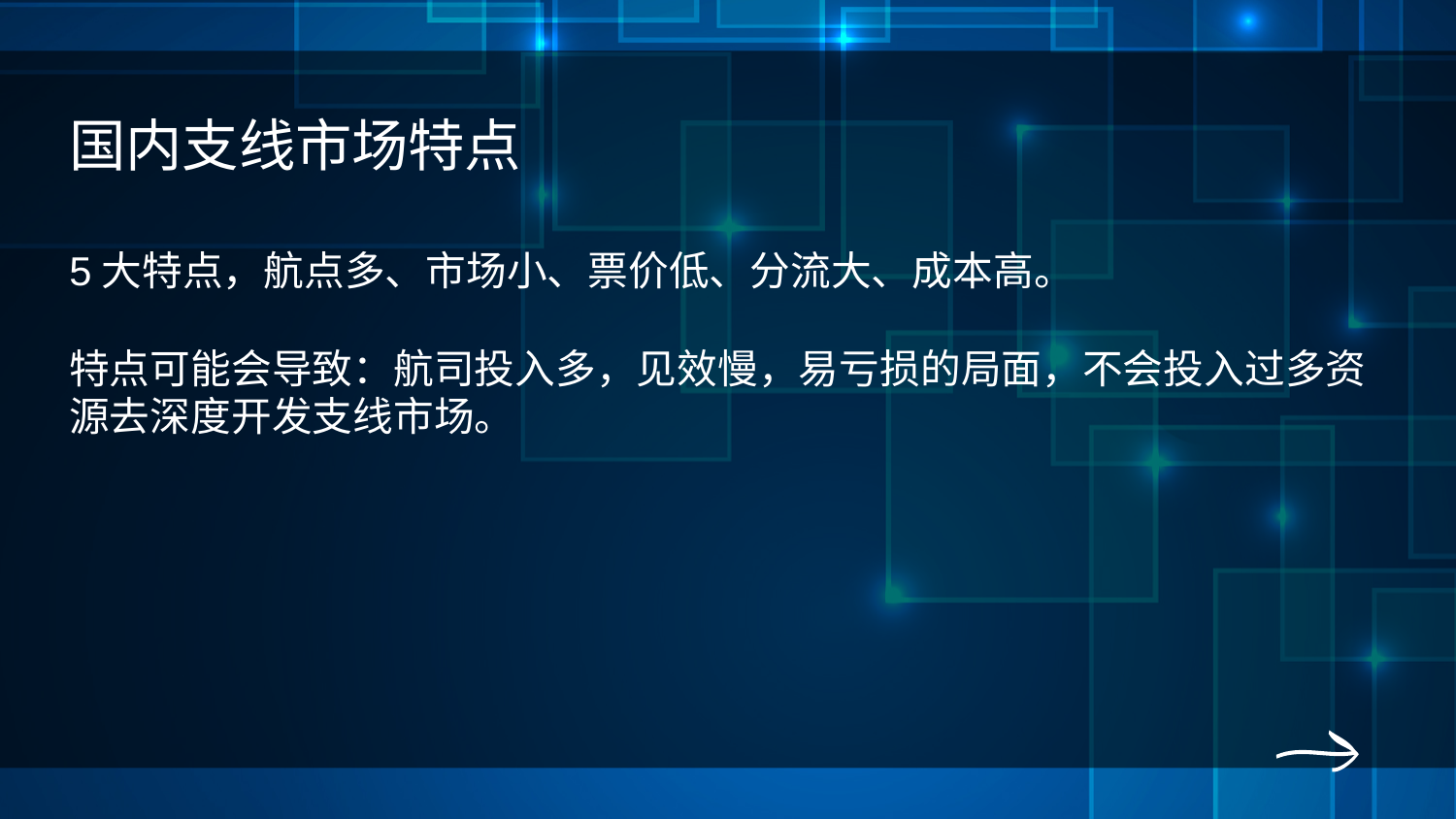

国内支线市场特点

5大特点，航点多、市场小、票价低、分流大、成本高。

特点可能会导致：航司投入多，见效慢，易亏损的局面，不会投入过多资源去深度开发支线市场。